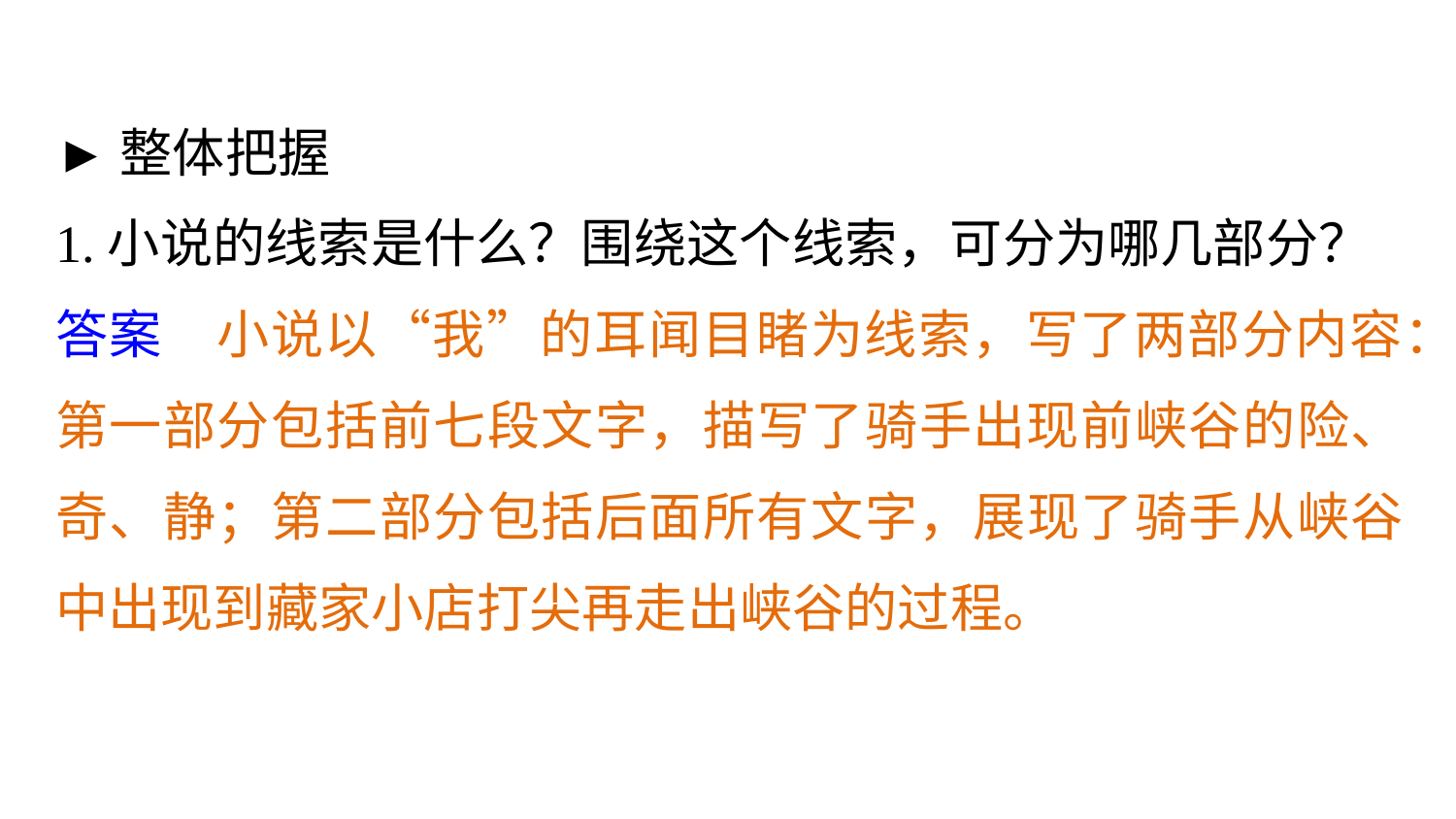

►整体把握
1.小说的线索是什么？围绕这个线索，可分为哪几部分？
答案　小说以“我”的耳闻目睹为线索，写了两部分内容：第一部分包括前七段文字，描写了骑手出现前峡谷的险、奇、静；第二部分包括后面所有文字，展现了骑手从峡谷中出现到藏家小店打尖再走出峡谷的过程。